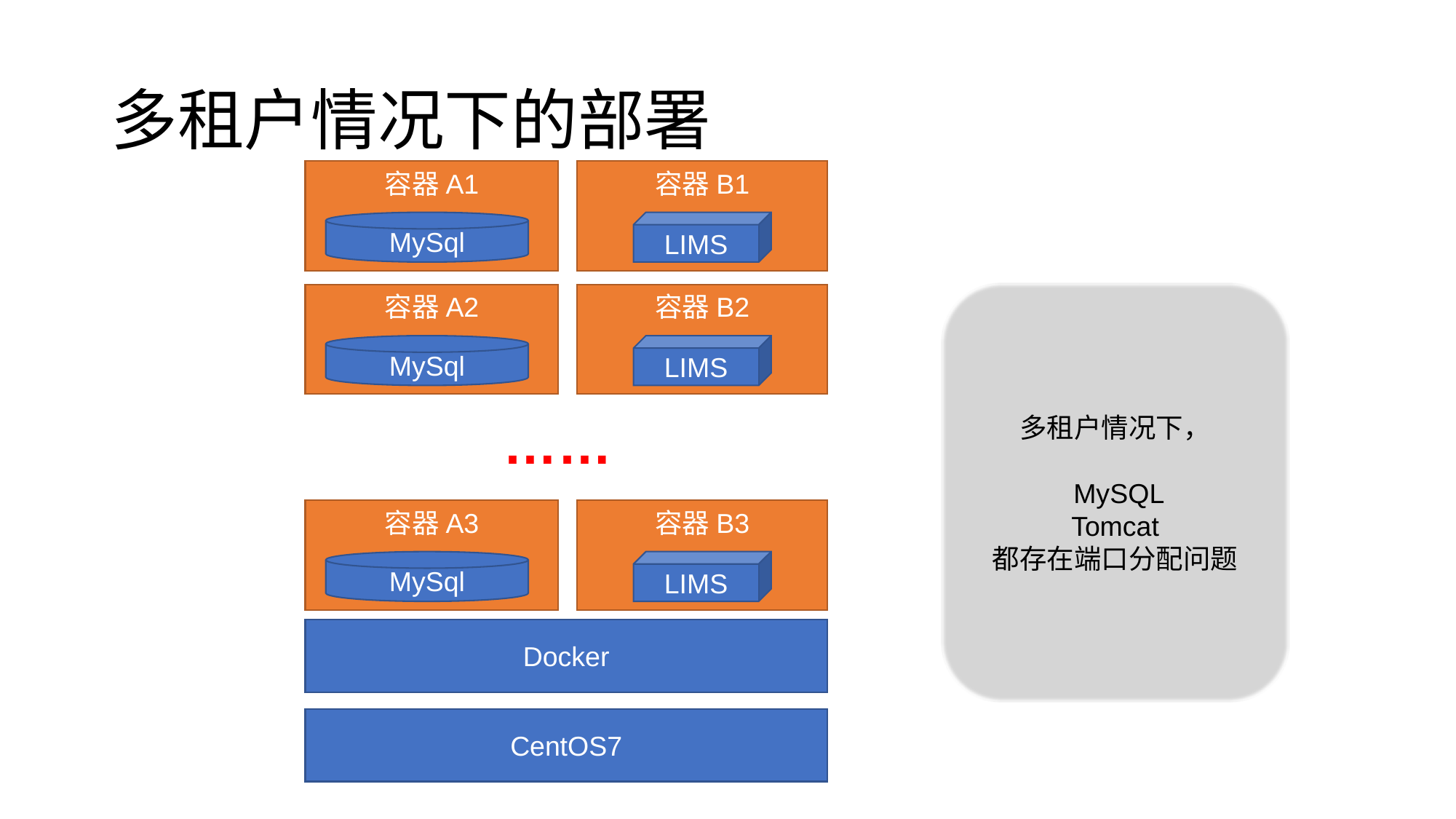

# 多租户情况下的部署
容器A1
MySql
容器B1
LIMS
多租户情况下，

 MySQL
Tomcat
都存在端口分配问题
容器A2
MySql
容器B2
LIMS
……
容器A3
MySql
容器B3
LIMS
Docker
CentOS7